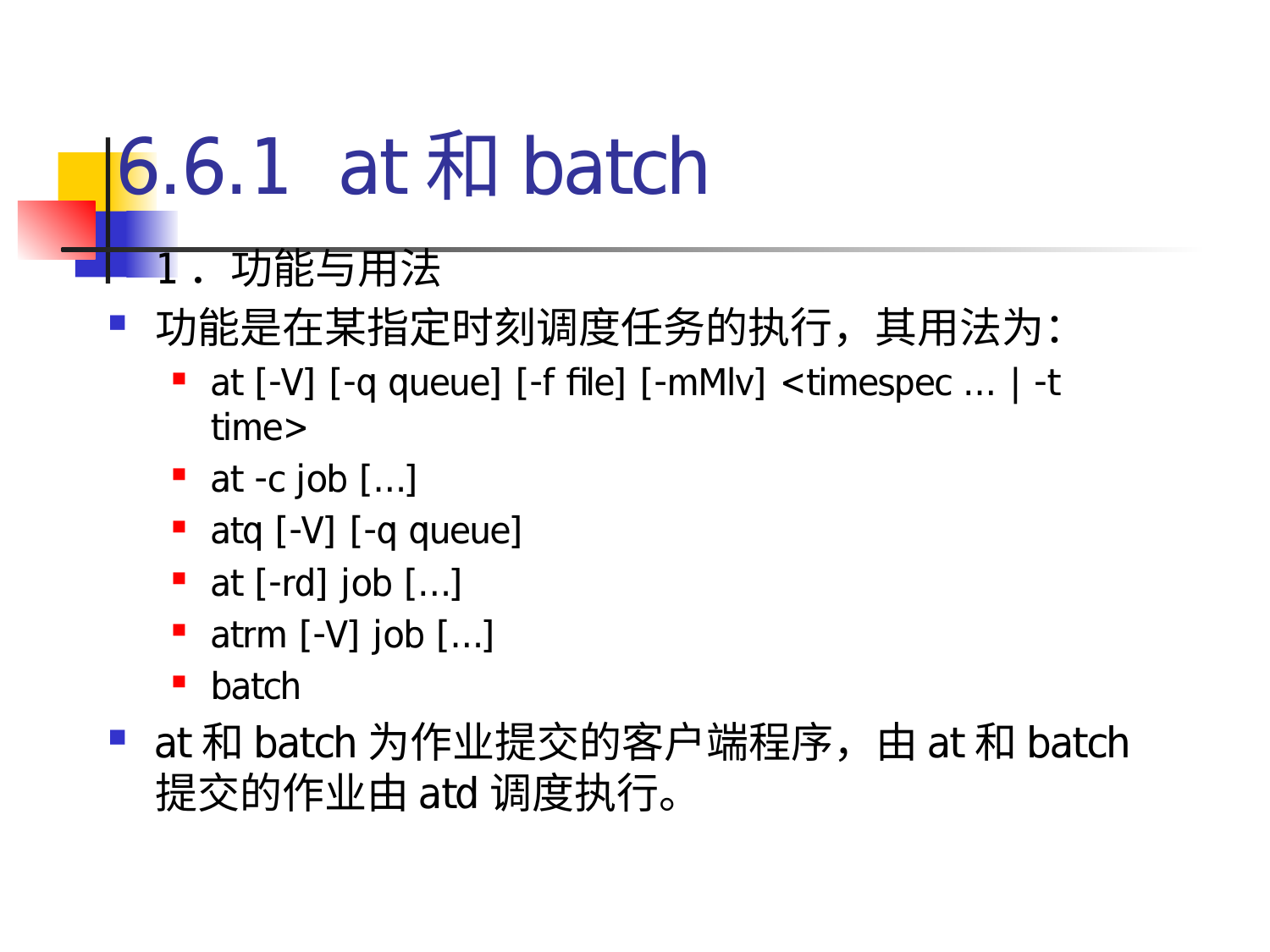

# 6.6.1  at和batch
1．功能与用法
功能是在某指定时刻调度任务的执行，其用法为：
at [-V] [-q queue] [-f file] [-mMlv] <timespec ... | -t time>
at -c job [...]
atq [-V] [-q queue]
at [-rd] job [...]
atrm [-V] job [...]
batch
at和batch为作业提交的客户端程序，由at和batch提交的作业由atd调度执行。